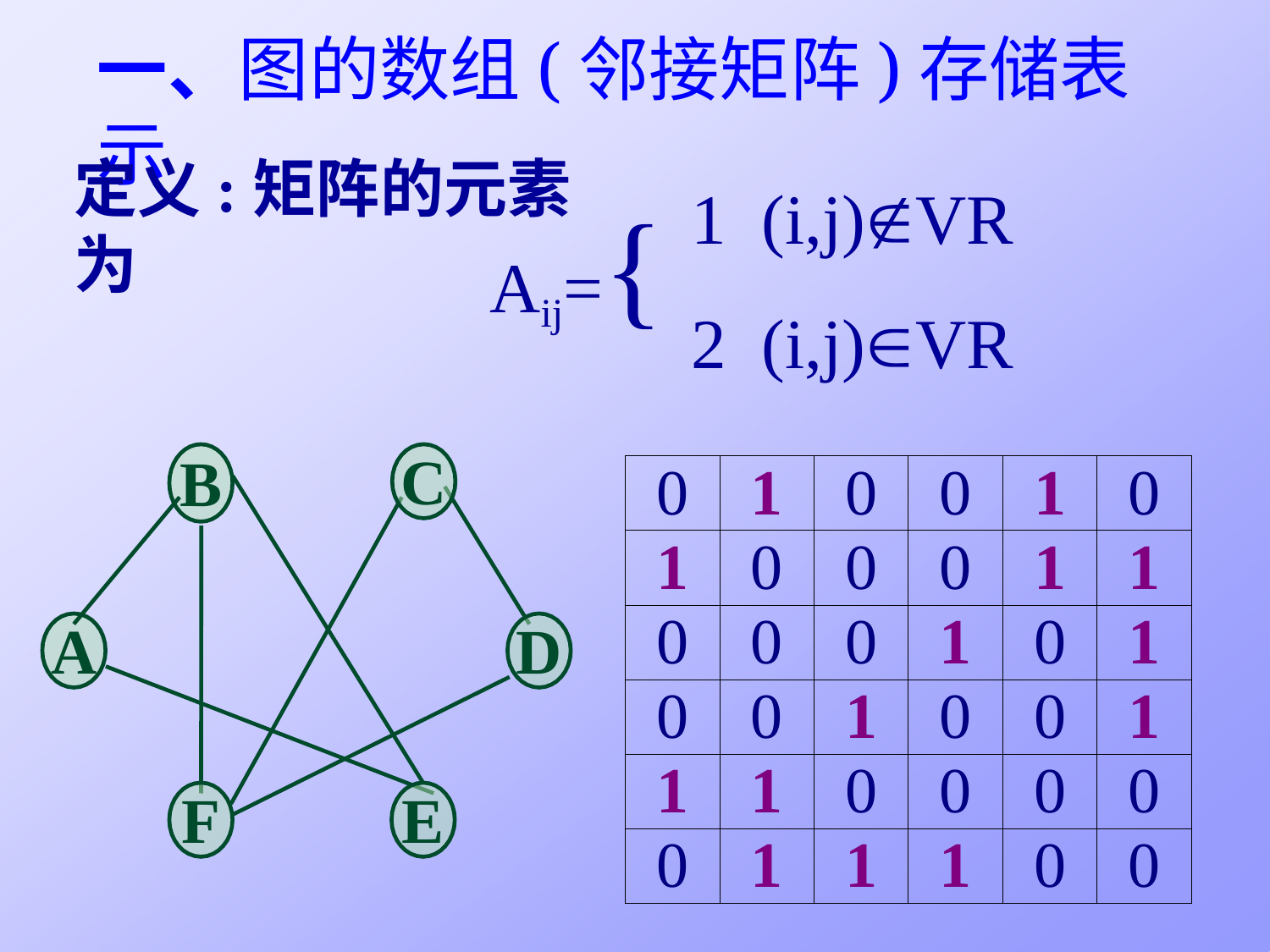

# 一、图的数组(邻接矩阵)存储表示
(i,j)∉VR
(i,j)∈VR
定义:矩阵的元素为
Aij={
C
B

| 0 | 1 | 0 | 0 | 1 | 0 |
| --- | --- | --- | --- | --- | --- |
| 1 | 0 | 0 | 0 | 1 | 1 |
| 0 | 0 | 0 | 1 | 0 | 1 |
| 0 | 0 | 1 | 0 | 0 | 1 |
| 1 | 1 | 0 | 0 | 0 | 0 |
| 0 | 1 | 1 | 1 | 0 | 0 |

A
D

F
E